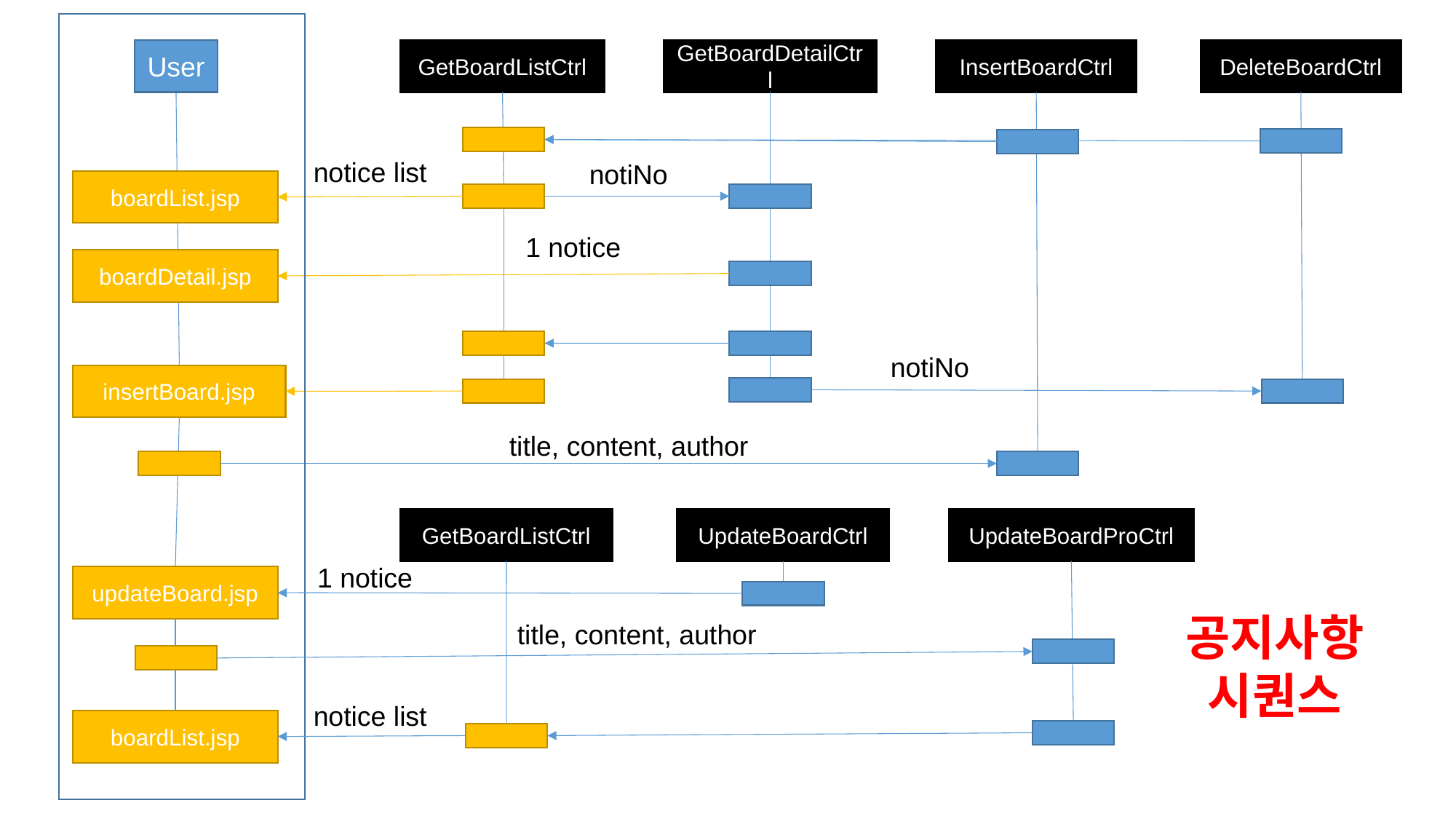

User
GetBoardListCtrl
GetBoardDetailCtrl
InsertBoardCtrl
DeleteBoardCtrl

notice list
notiNo
boardList.jsp

1 notice
boardDetail.jsp

notiNo
insertBoard.jsp

title, content, author

GetBoardListCtrl
UpdateBoardCtrl
UpdateBoardProCtrl
1 notice
updateBoard.jsp

공지사항
시퀀스
title, content, author

notice list
boardList.jsp